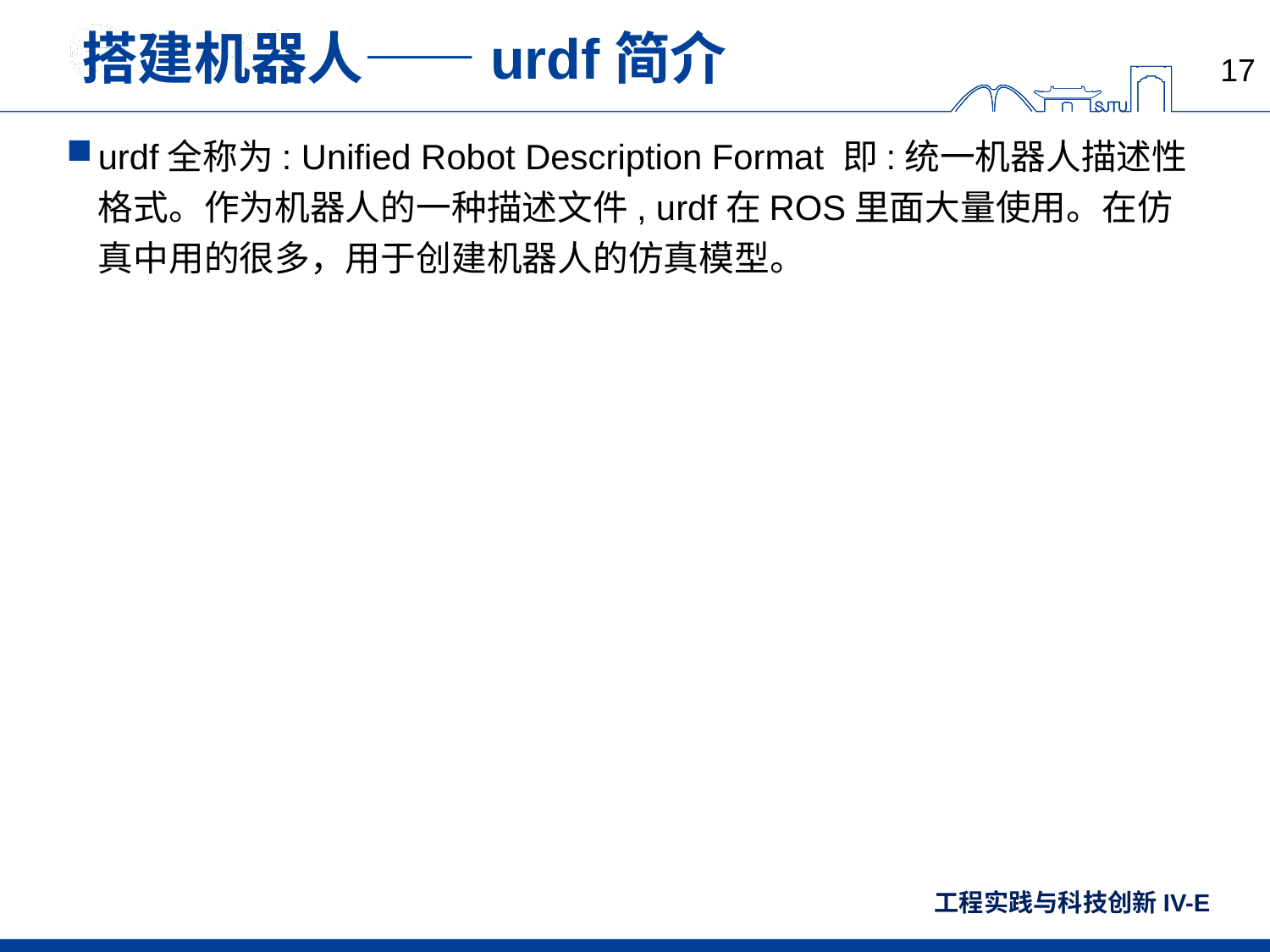

# 搭建机器人——urdf简介
17
urdf全称为: Unified Robot Description Format 即:统一机器人描述性格式。作为机器人的一种描述文件, urdf在ROS里面大量使用。在仿真中用的很多，用于创建机器人的仿真模型。